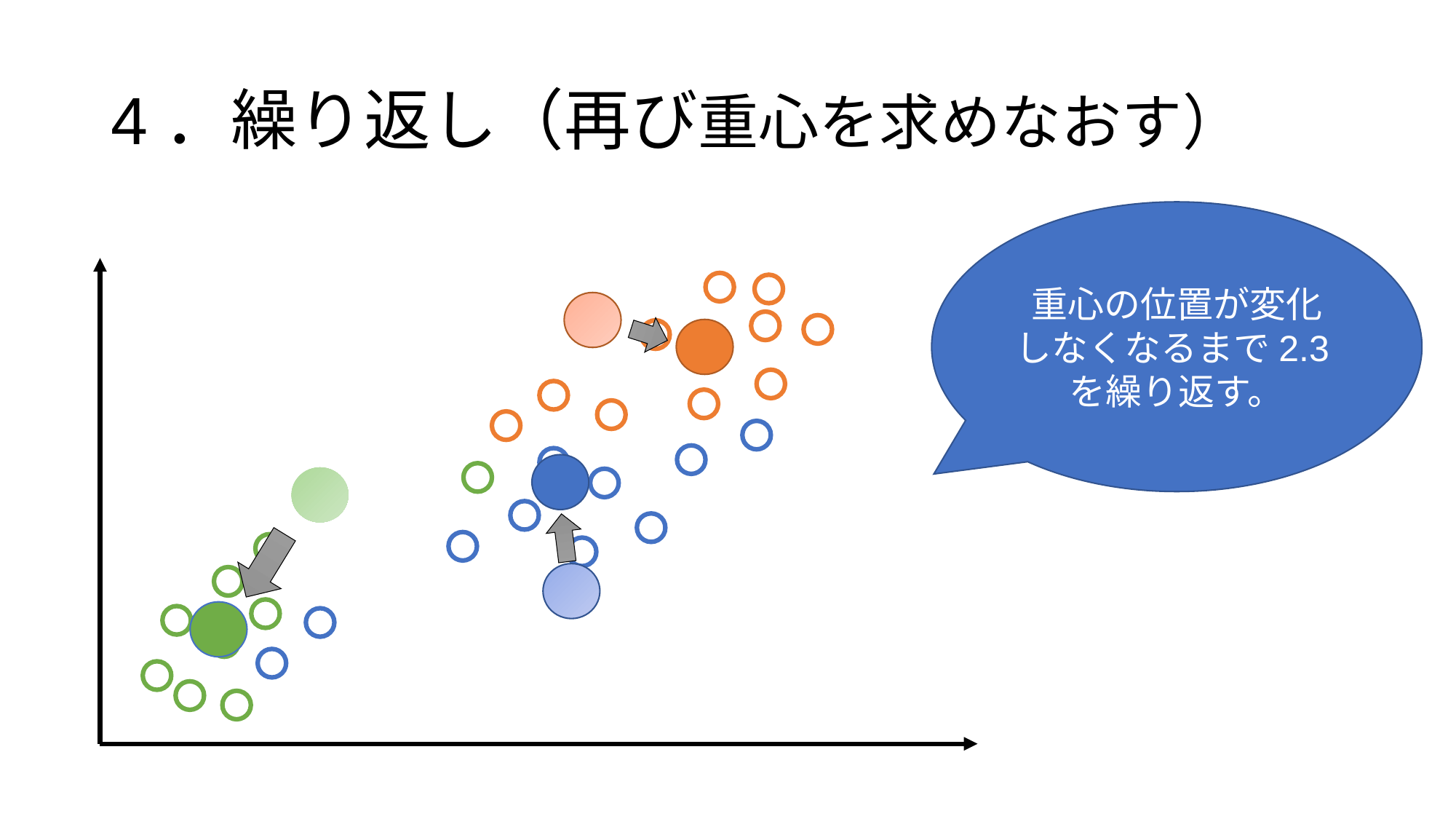

# 4．繰り返し（再び重心を求めなおす）
重心の位置が変化しなくなるまで2.3を繰り返す。